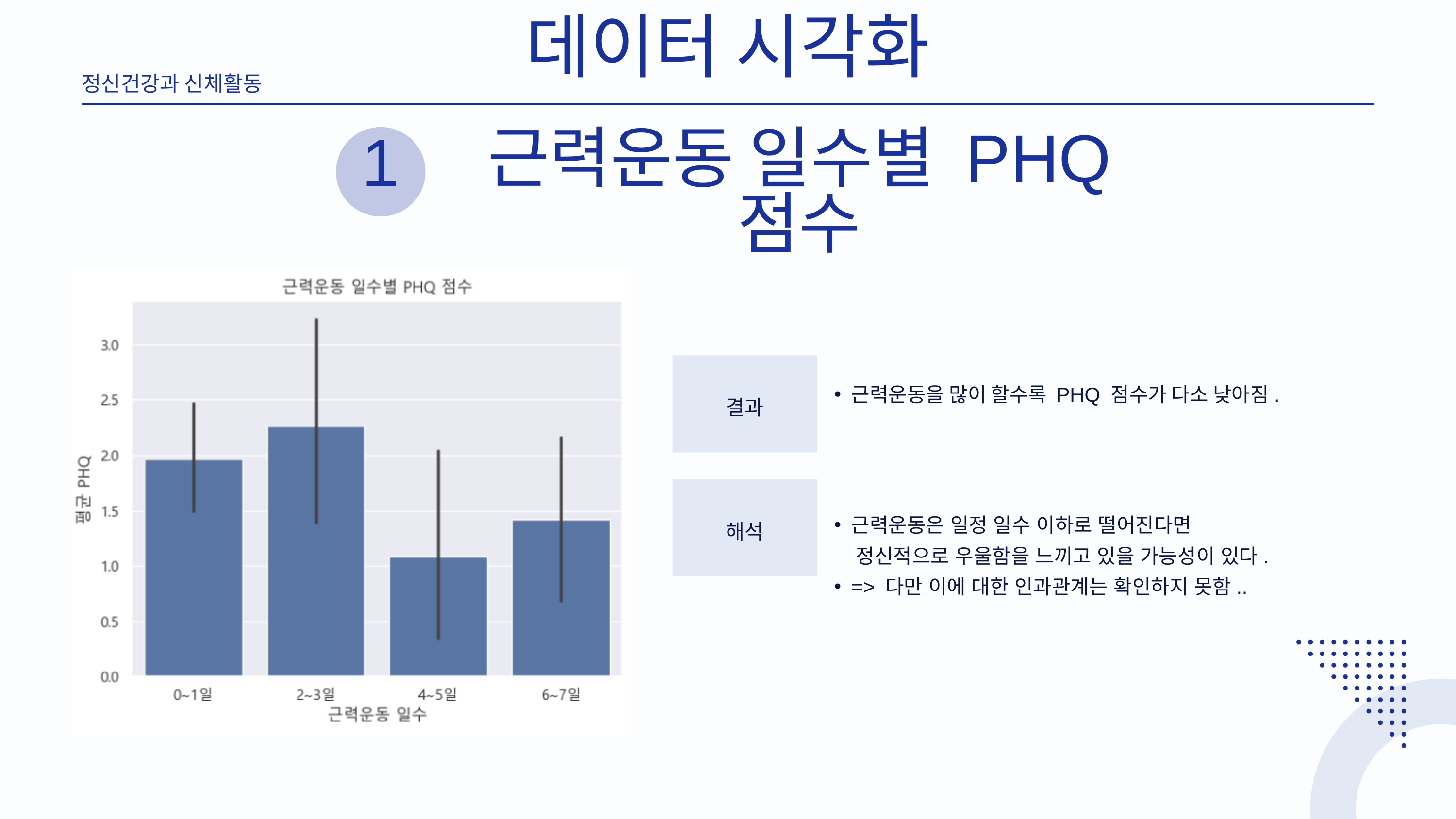

데이터 시각화
정신건강과 신체활동

근력운동 일수별 PHQ 점수
1

근력운동을 많이 할수록 PHQ 점수가 다소 낮아짐.
결과

근력운동은 일정 일수 이하로 떨어진다면
   정신적으로 우울함을 느끼고 있을 가능성이 있다.
=> 다만 이에 대한 인과관계는 확인하지 못함..

해석